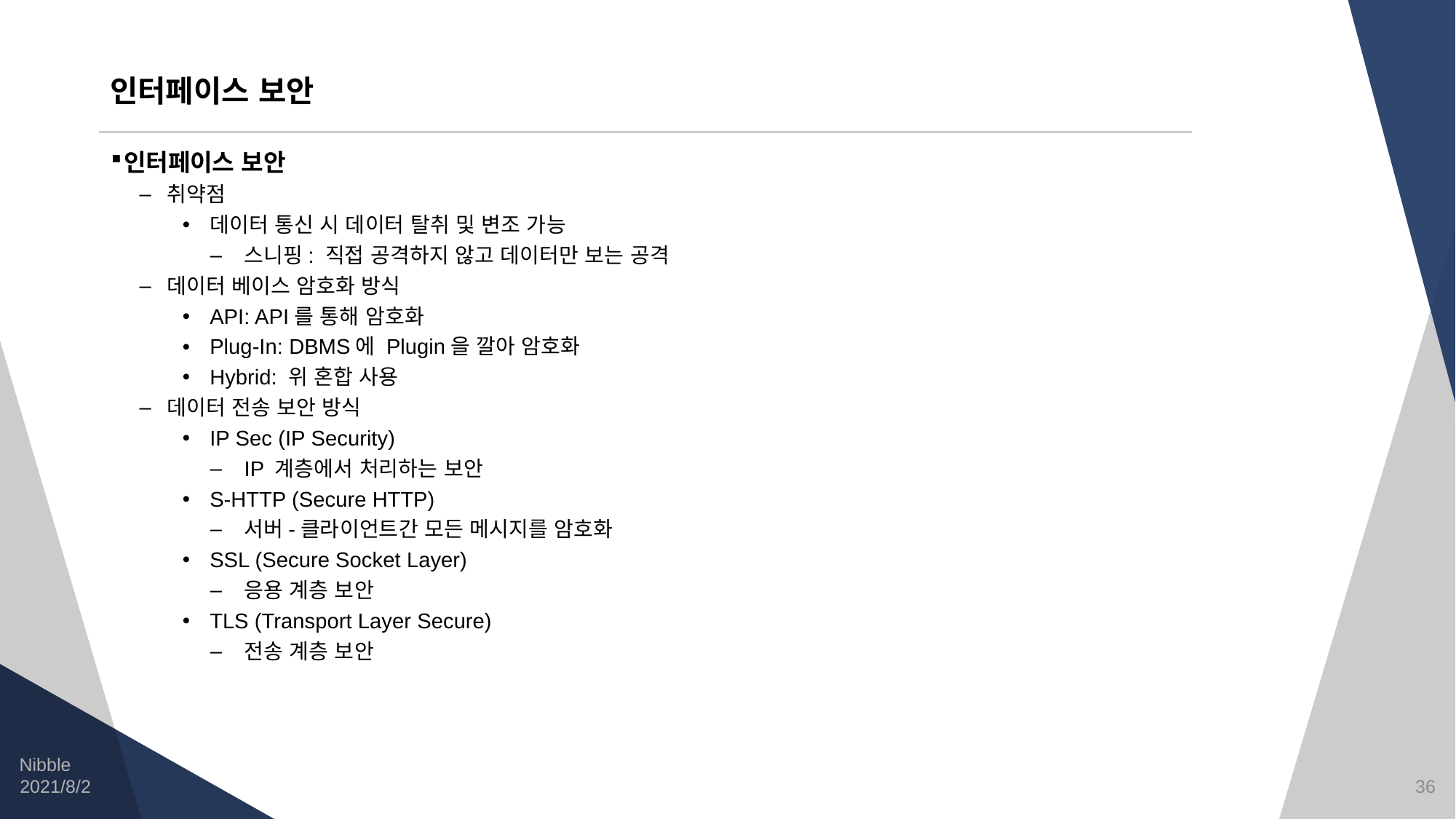

# 인터페이스 보안

인터페이스 보안
취약점
데이터 통신 시 데이터 탈취 및 변조 가능
스니핑: 직접 공격하지 않고 데이터만 보는 공격
데이터 베이스 암호화 방식
API: API를 통해 암호화
Plug-In: DBMS에 Plugin을 깔아 암호화
Hybrid: 위 혼합 사용
데이터 전송 보안 방식
IP Sec (IP Security)
IP 계층에서 처리하는 보안
S-HTTP (Secure HTTP)
서버-클라이언트간 모든 메시지를 암호화
SSL (Secure Socket Layer)
응용 계층 보안
TLS (Transport Layer Secure)
전송 계층 보안
Nibble
2021/8/2
36